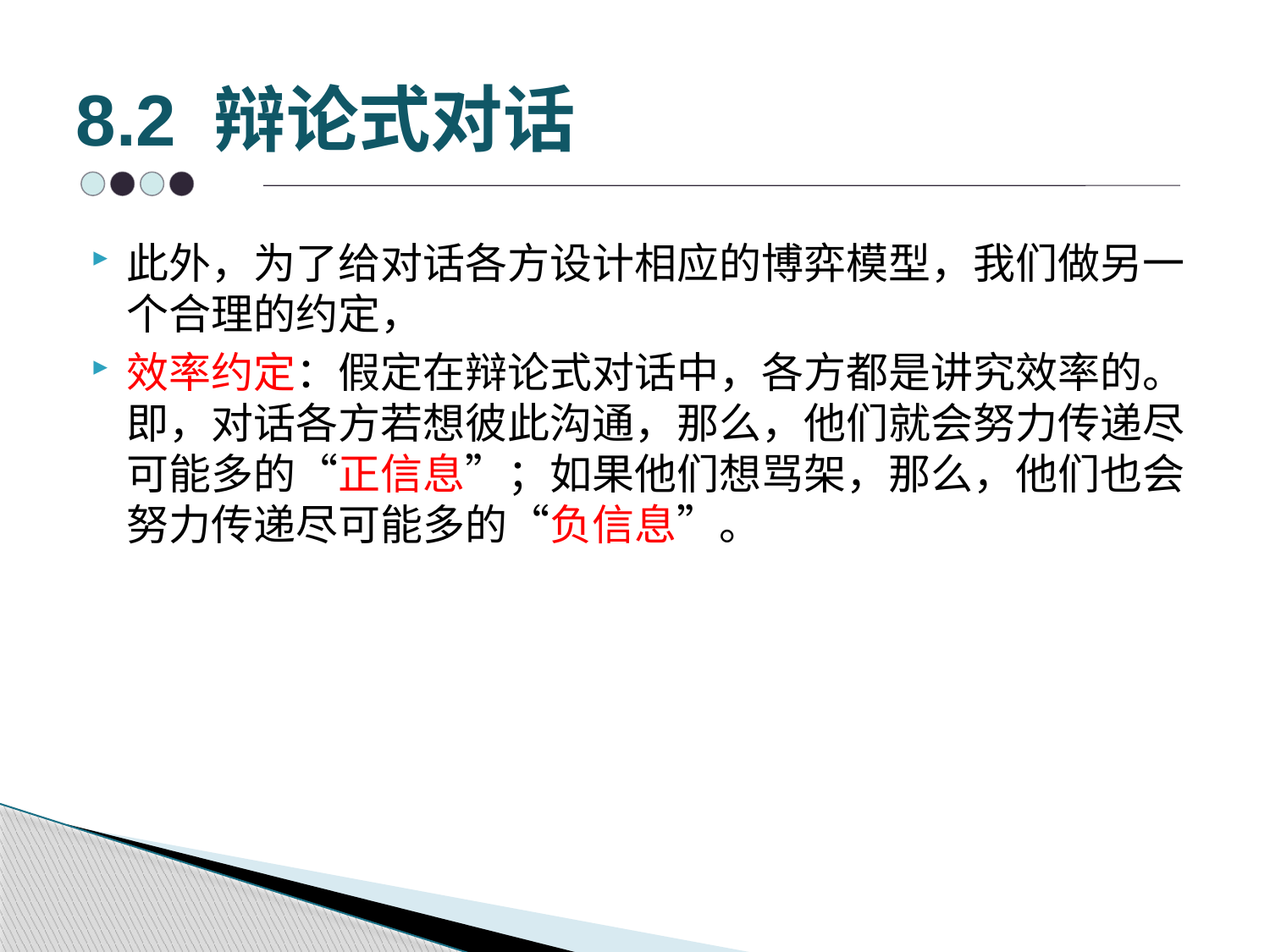

# 8.2 辩论式对话

此外，为了给对话各方设计相应的博弈模型，我们做另一个合理的约定，
效率约定：假定在辩论式对话中，各方都是讲究效率的。即，对话各方若想彼此沟通，那么，他们就会努力传递尽可能多的“正信息”；如果他们想骂架，那么，他们也会努力传递尽可能多的“负信息”。